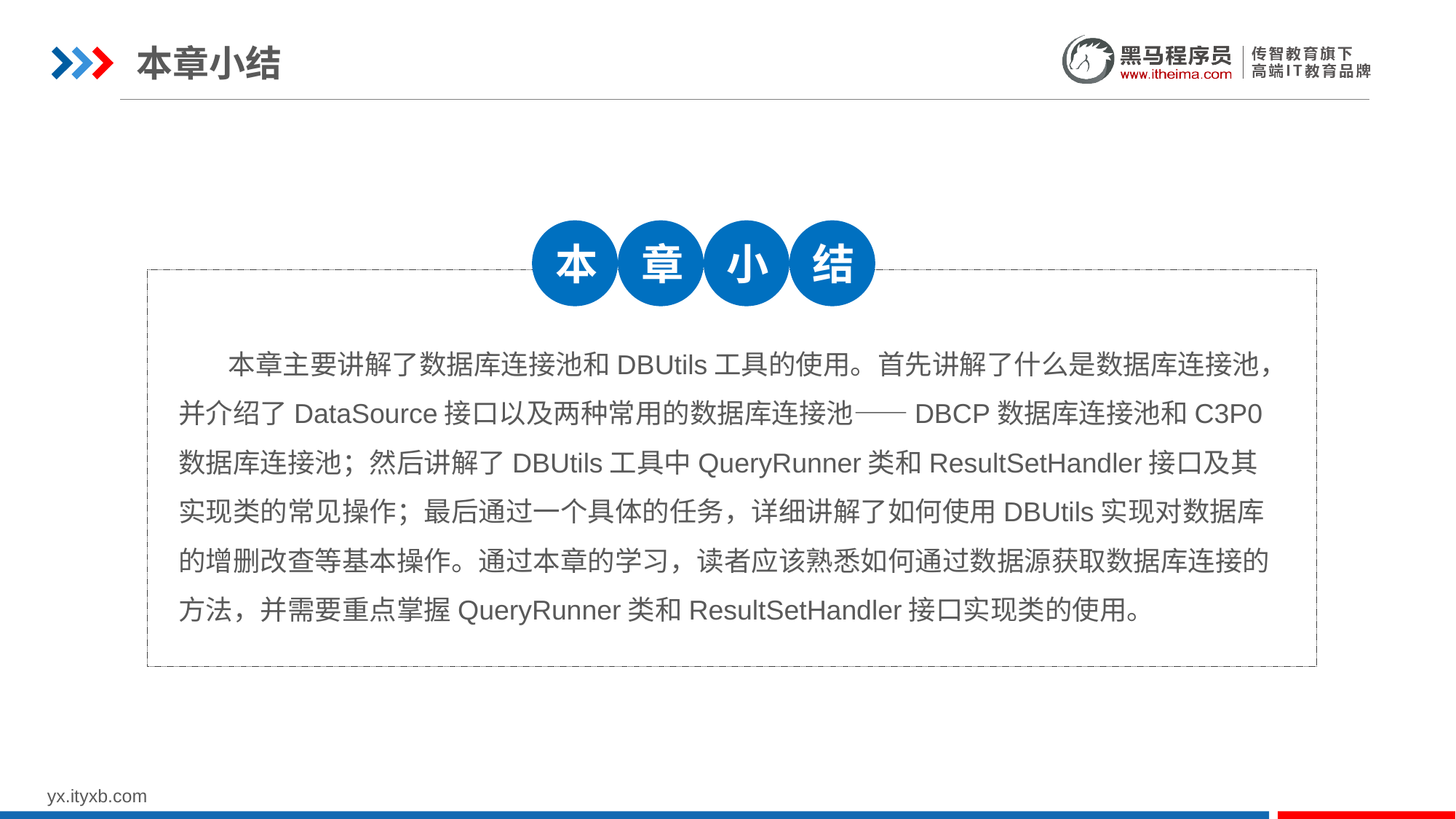

本章小结
本
章
小
结

       本章主要讲解了数据库连接池和DBUtils工具的使用。首先讲解了什么是数据库连接池，并介绍了DataSource接口以及两种常用的数据库连接池——DBCP数据库连接池和C3P0数据库连接池；然后讲解了DBUtils工具中QueryRunner类和ResultSetHandler接口及其实现类的常见操作；最后通过一个具体的任务，详细讲解了如何使用DBUtils实现对数据库的增删改查等基本操作。通过本章的学习，读者应该熟悉如何通过数据源获取数据库连接的方法，并需要重点掌握QueryRunner类和ResultSetHandler接口实现类的使用。